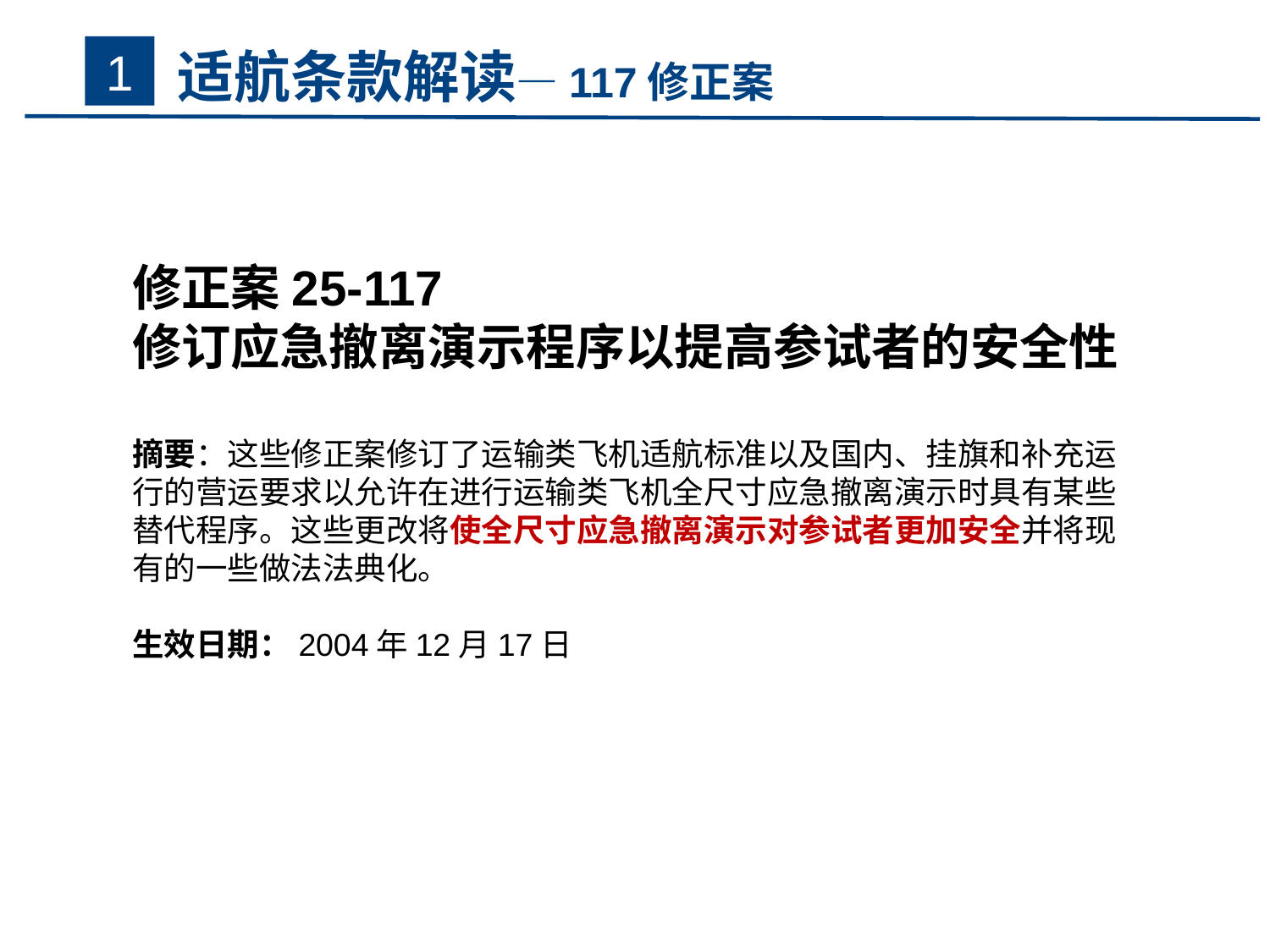

# 适航条款解读—117修正案
1
修正案25-117
修订应急撤离演示程序以提高参试者的安全性

摘要：这些修正案修订了运输类飞机适航标准以及国内、挂旗和补充运行的营运要求以允许在进行运输类飞机全尺寸应急撤离演示时具有某些替代程序。这些更改将使全尺寸应急撤离演示对参试者更加安全并将现有的一些做法法典化。

生效日期：2004年12月17日